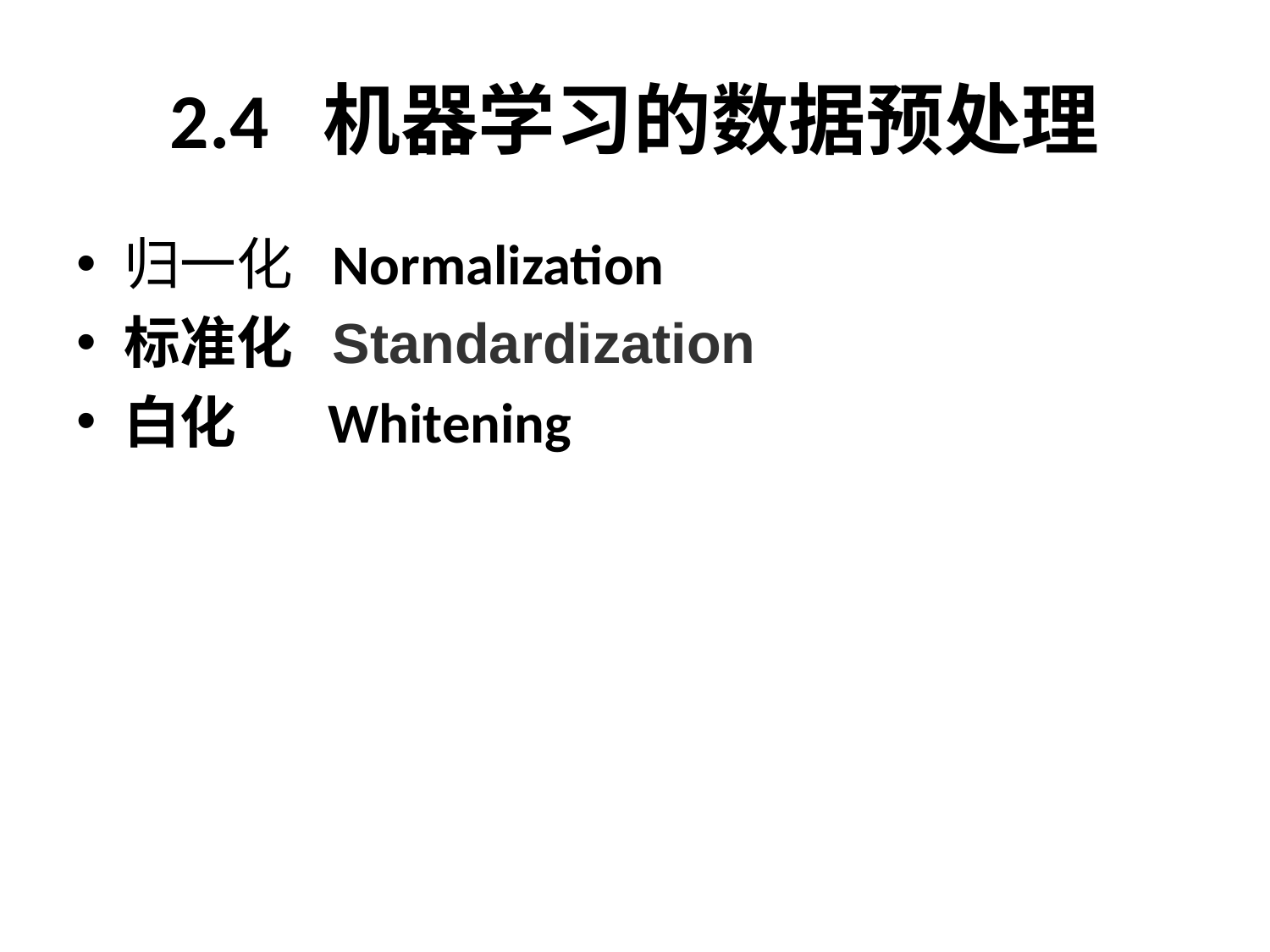

# 2.4  机器学习的数据预处理
归一化  Normalization
标准化  Standardization
白化      Whitening